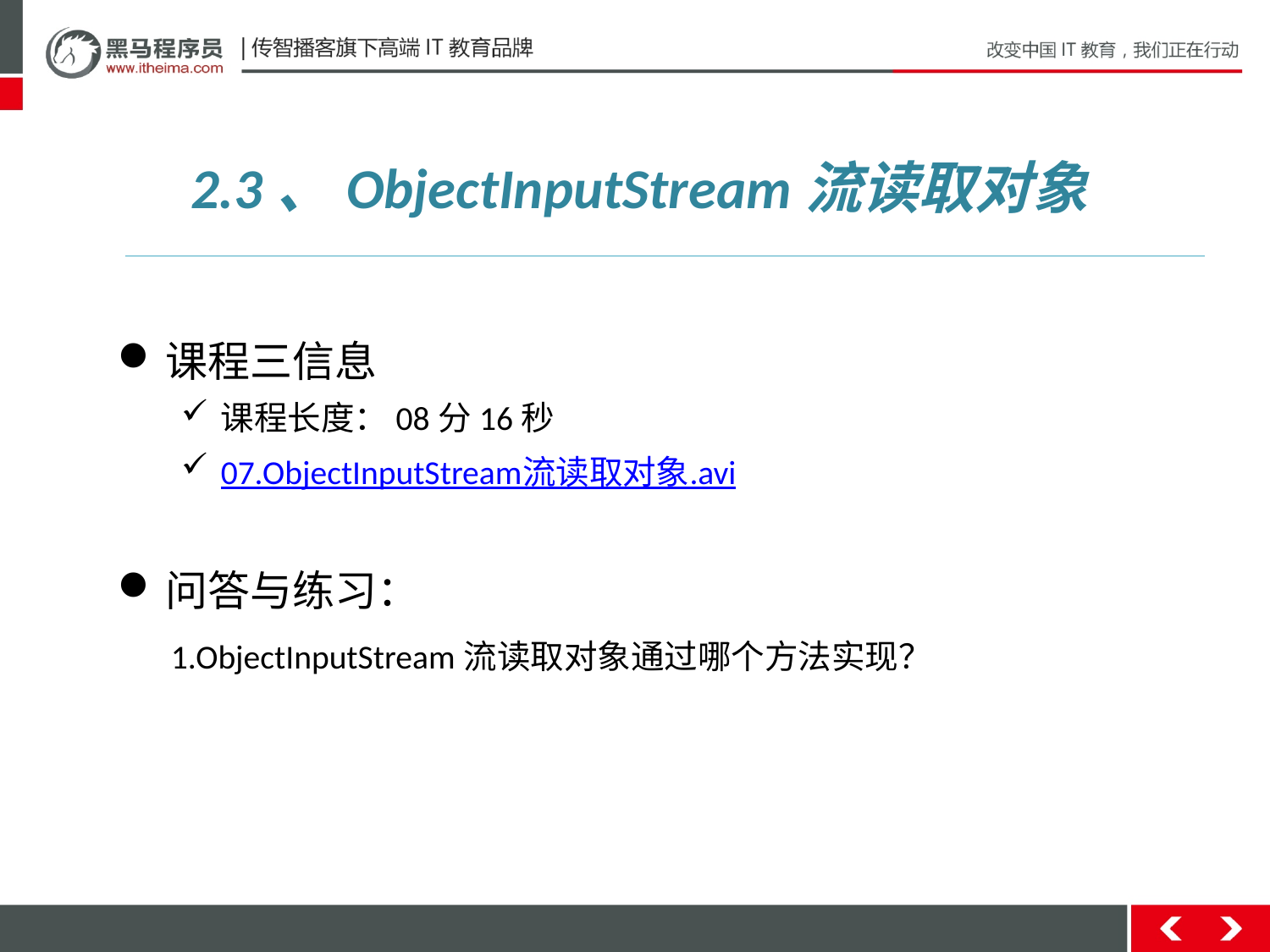

2.3、ObjectInputStream流读取对象

课程三信息
课程长度：08分16秒
07.ObjectInputStream流读取对象.avi

问答与练习：
       1.ObjectInputStream流读取对象通过哪个方法实现？